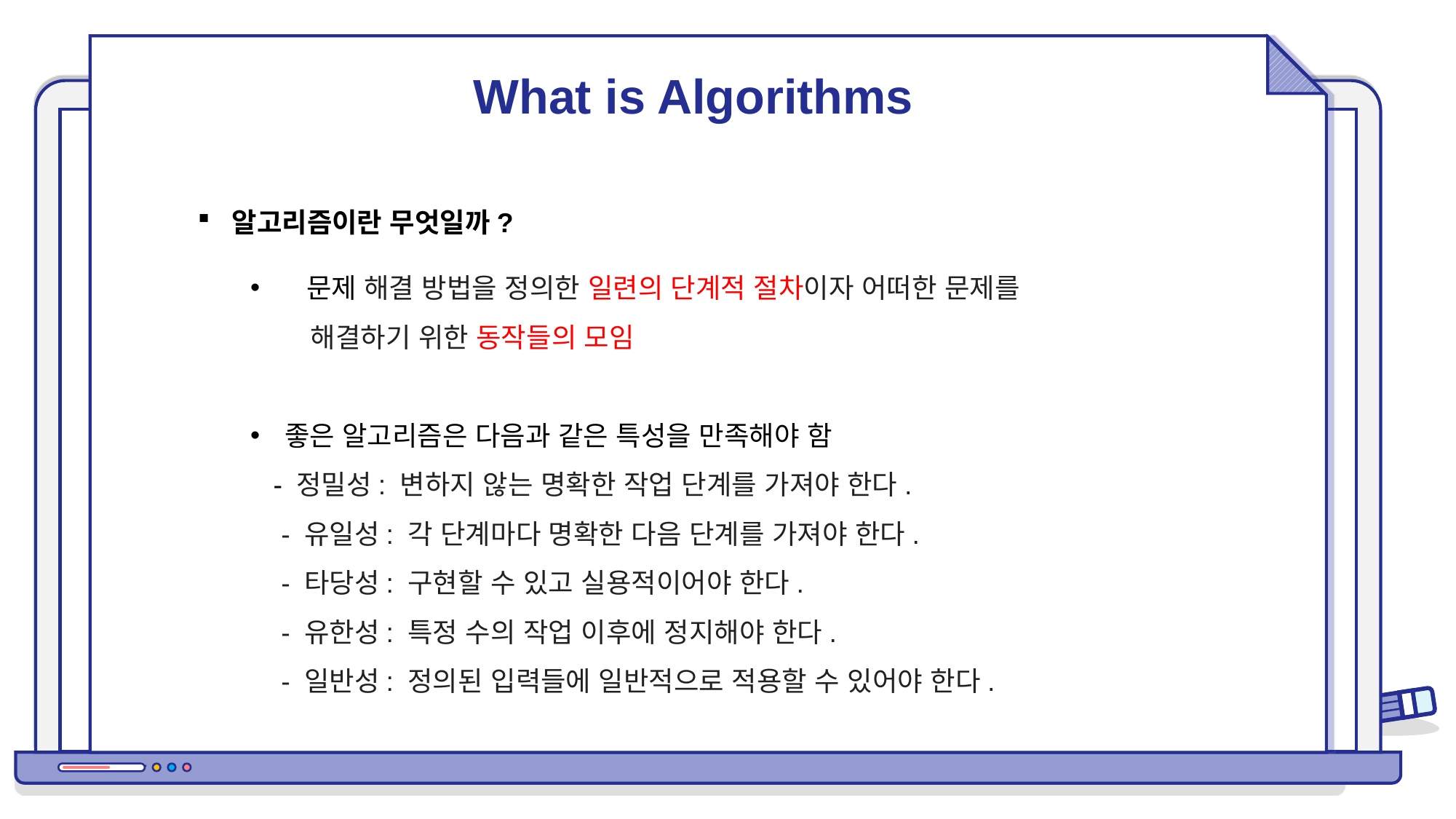

What is Algorithms

알고리즘이란 무엇일까?
  문제 해결 방법을 정의한 일련의 단계적 절차이자 어떠한 문제를
       해결하기 위한 동작들의 모임

좋은 알고리즘은 다음과 같은 특성을 만족해야 함
   - 정밀성: 변하지 않는 명확한 작업 단계를 가져야 한다.
    - 유일성: 각 단계마다 명확한 다음 단계를 가져야 한다.
    - 타당성: 구현할 수 있고 실용적이어야 한다.
    - 유한성: 특정 수의 작업 이후에 정지해야 한다.
    - 일반성: 정의된 입력들에 일반적으로 적용할 수 있어야 한다.